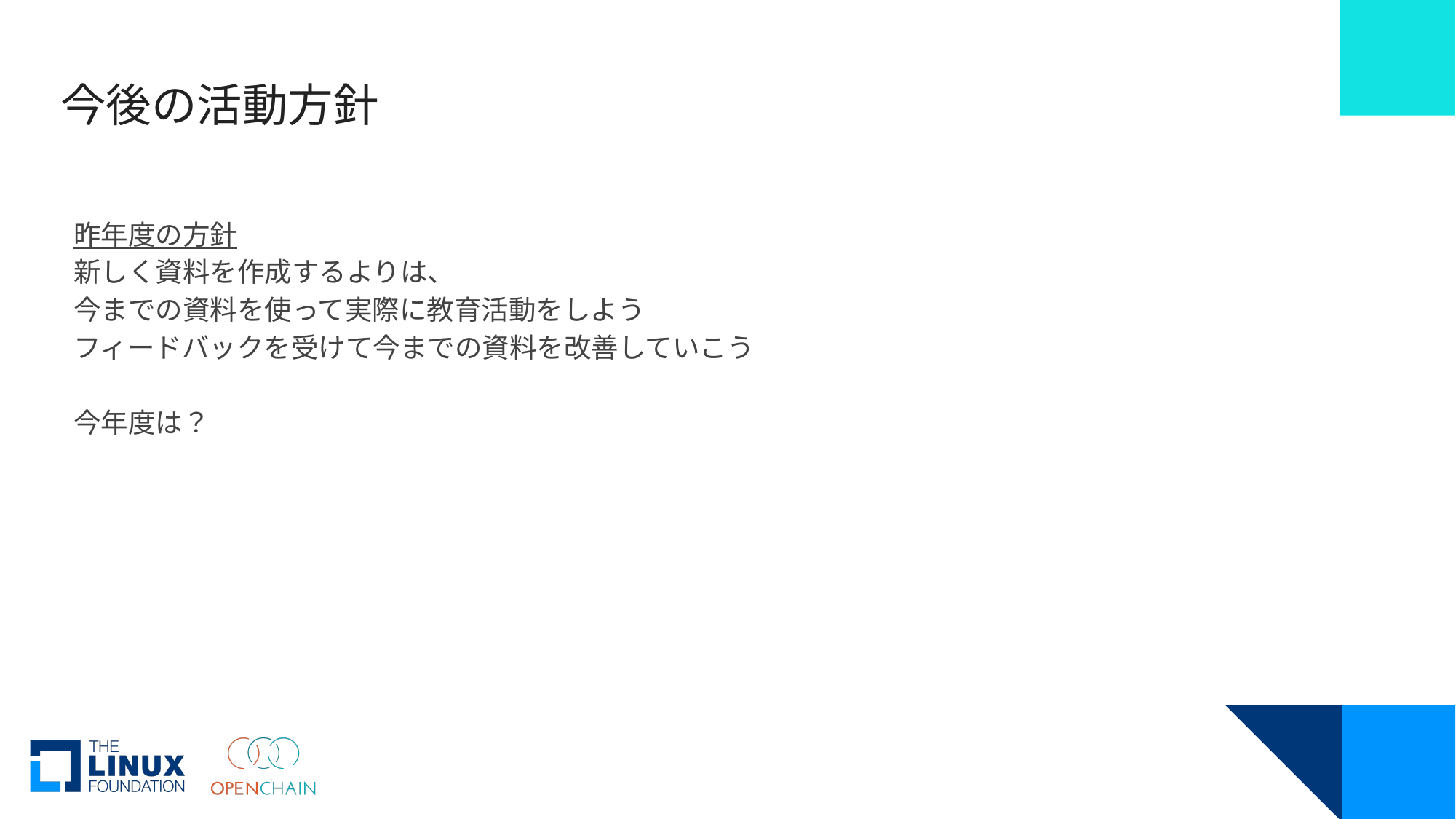

# 今後の活動方針
昨年度の方針
新しく資料を作成するよりは、
今までの資料を使って実際に教育活動をしよう
フィードバックを受けて今までの資料を改善していこう

今年度は？